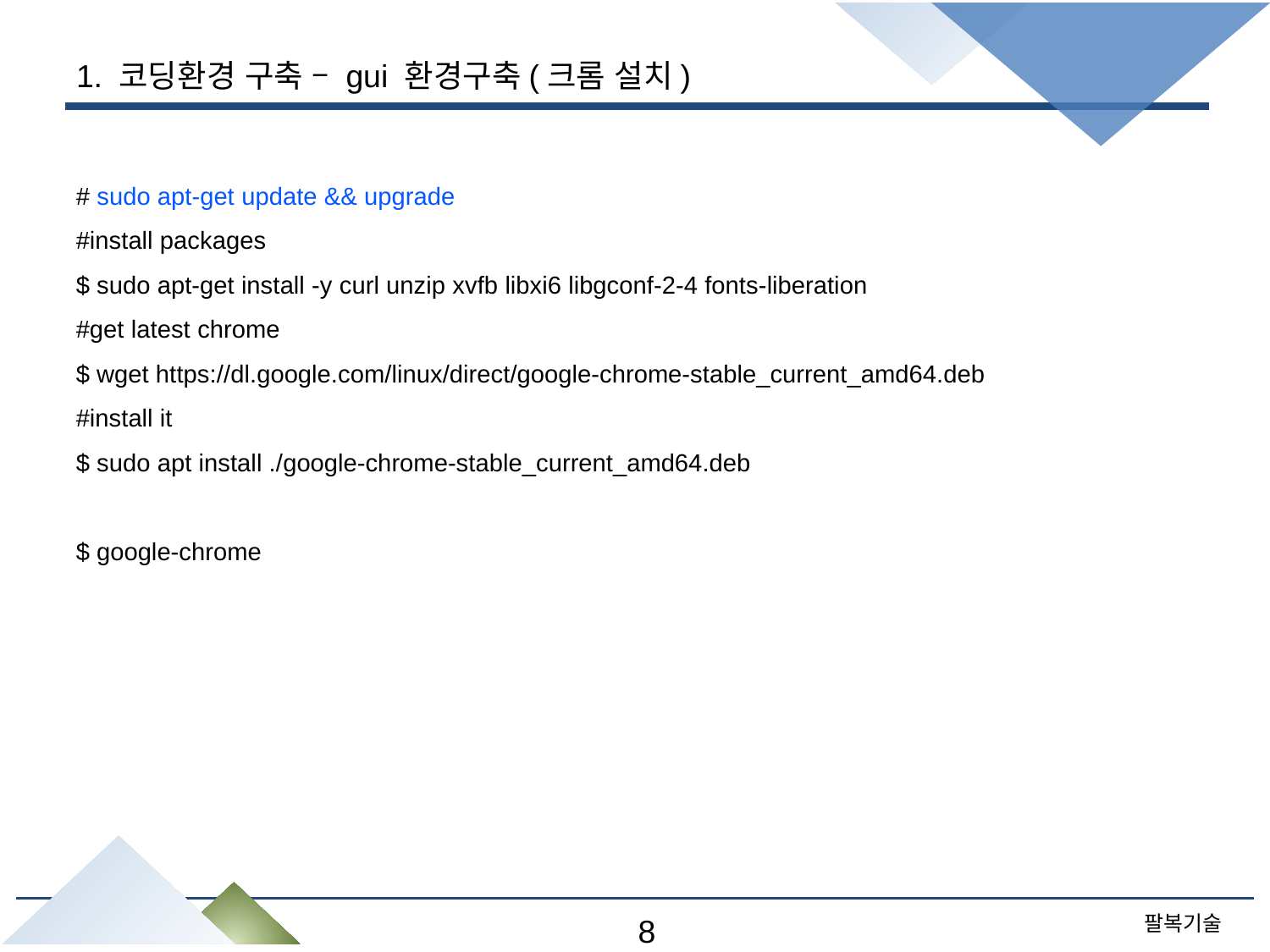

# 1. 코딩환경 구축 – gui 환경구축(크롬 설치)

# sudo apt-get update && upgrade
#install packages
$ sudo apt-get install -y curl unzip xvfb libxi6 libgconf-2-4 fonts-liberation
#get latest chrome
$ wget https://dl.google.com/linux/direct/google-chrome-stable_current_amd64.deb
#install it
$ sudo apt install ./google-chrome-stable_current_amd64.deb

$ google-chrome
8